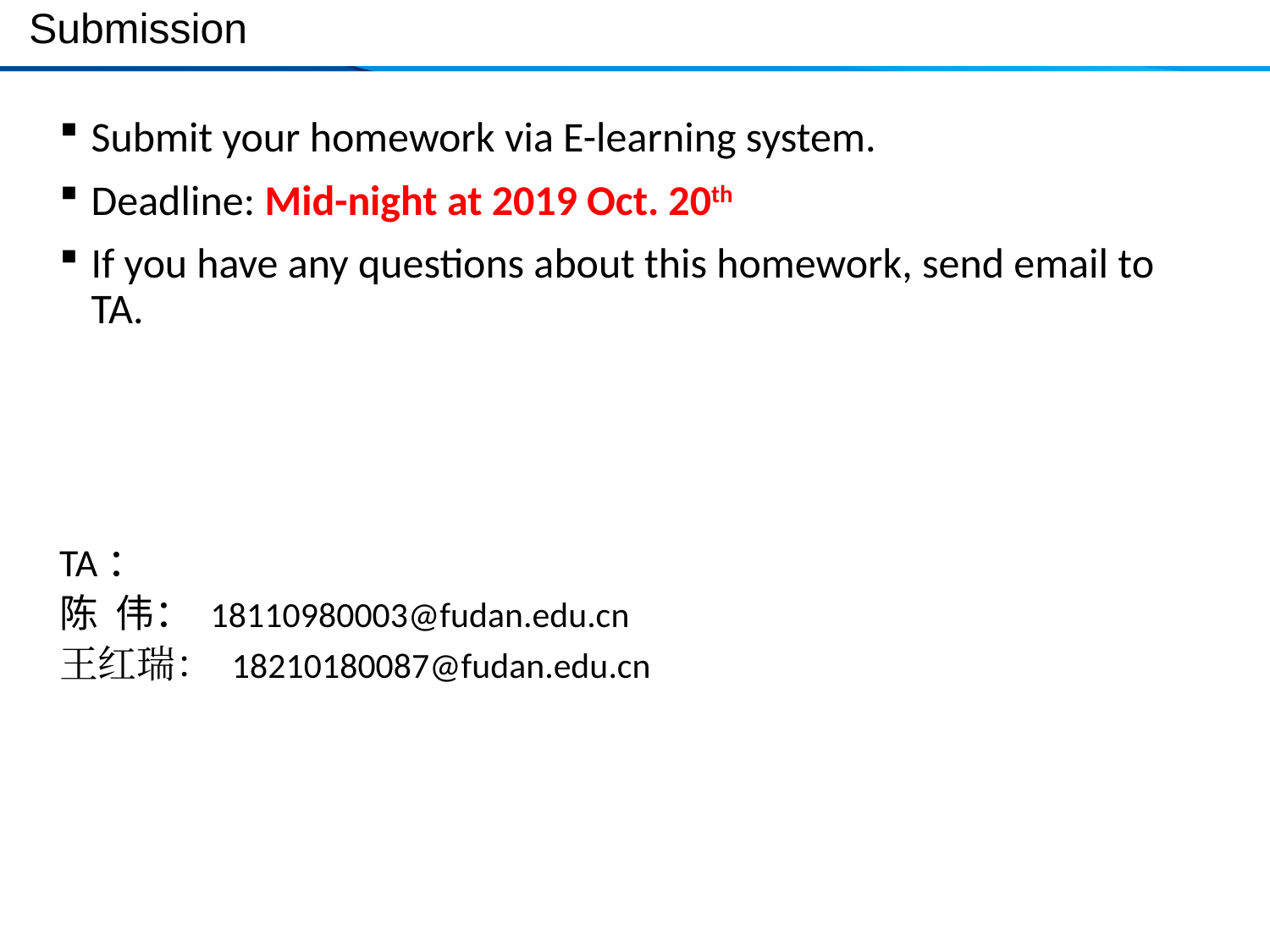

# Submission
Submit your homework via E-learning system.
Deadline: Mid-night at 2019 Oct. 20th
If you have any questions about this homework, send email to TA.

TA：
陈  伟： 18110980003@fudan.edu.cn
王红瑞： 18210180087@fudan.edu.cn